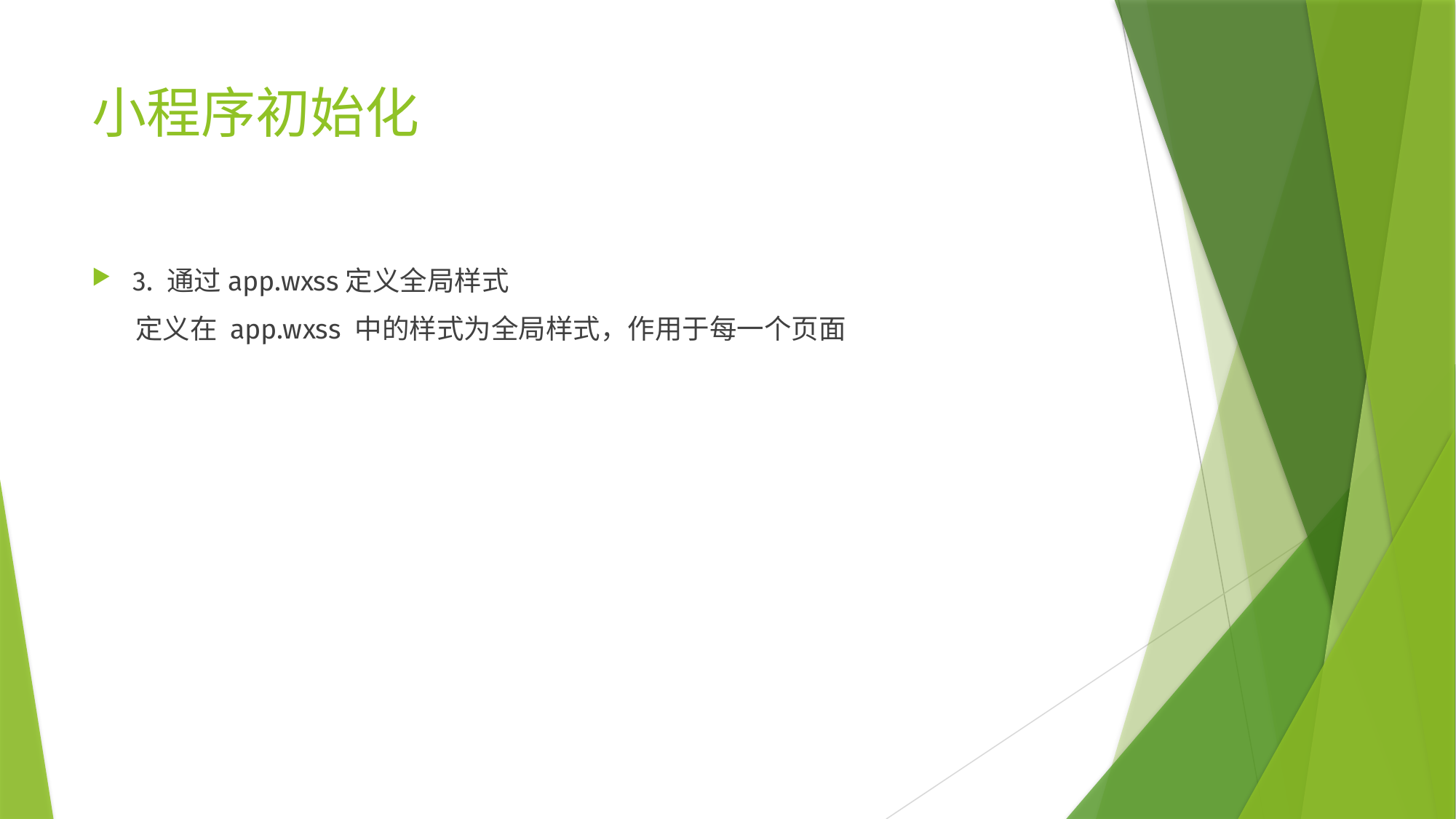

# 小程序初始化
3. 通过app.wxss定义全局样式
      定义在 app.wxss 中的样式为全局样式，作用于每一个页面